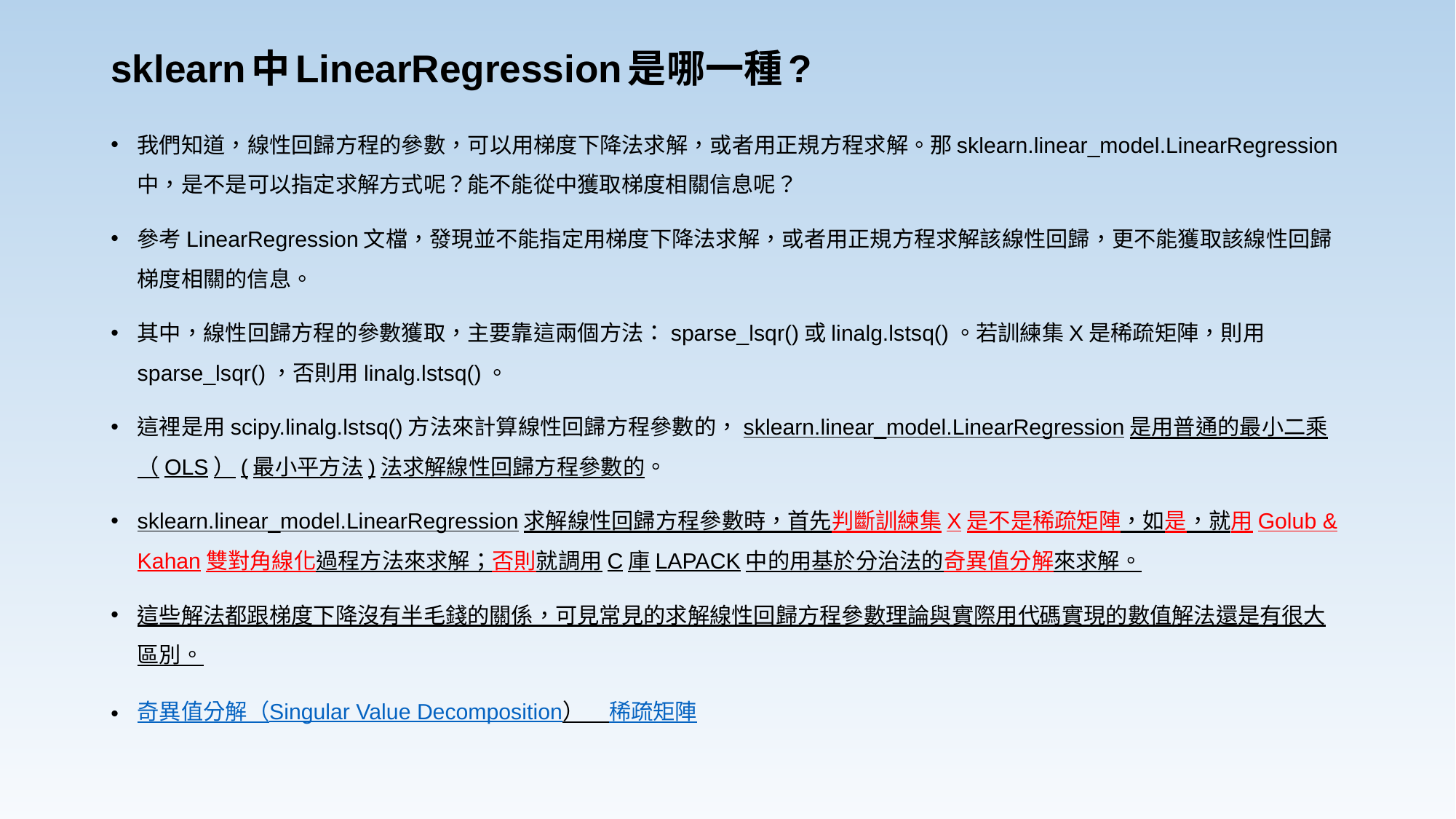

# sklearn中LinearRegression是哪一種?
我們知道，線性回歸方程的參數，可以用梯度下降法求解，或者用正規方程求解。那sklearn.linear_model.LinearRegression中，是不是可以指定求解方式呢？能不能從中獲取梯度相關信息呢？
參考LinearRegression文檔，發現並不能指定用梯度下降法求解，或者用正規方程求解該線性回歸，更不能獲取該線性回歸梯度相關的信息。
其中，線性回歸方程的參數獲取，主要靠這兩個方法：sparse_lsqr()或linalg.lstsq()。若訓練集X是稀疏矩陣，則用sparse_lsqr()，否則用linalg.lstsq()。
這裡是用scipy.linalg.lstsq()方法來計算線性回歸方程參數的，sklearn.linear_model.LinearRegression是用普通的最小二乘（OLS）(最小平方法)法求解線性回歸方程參數的。
sklearn.linear_model.LinearRegression求解線性回歸方程參數時，首先判斷訓練集X是不是稀疏矩陣，如是，就用Golub & Kahan雙對角線化過程方法來求解；否則就調用C庫LAPACK中的用基於分治法的奇異值分解來求解。
這些解法都跟梯度下降沒有半毛錢的關係，可見常見的求解線性回歸方程參數理論與實際用代碼實現的數值解法還是有很大區別。
奇異值分解（Singular Value Decomposition）     稀疏矩陣